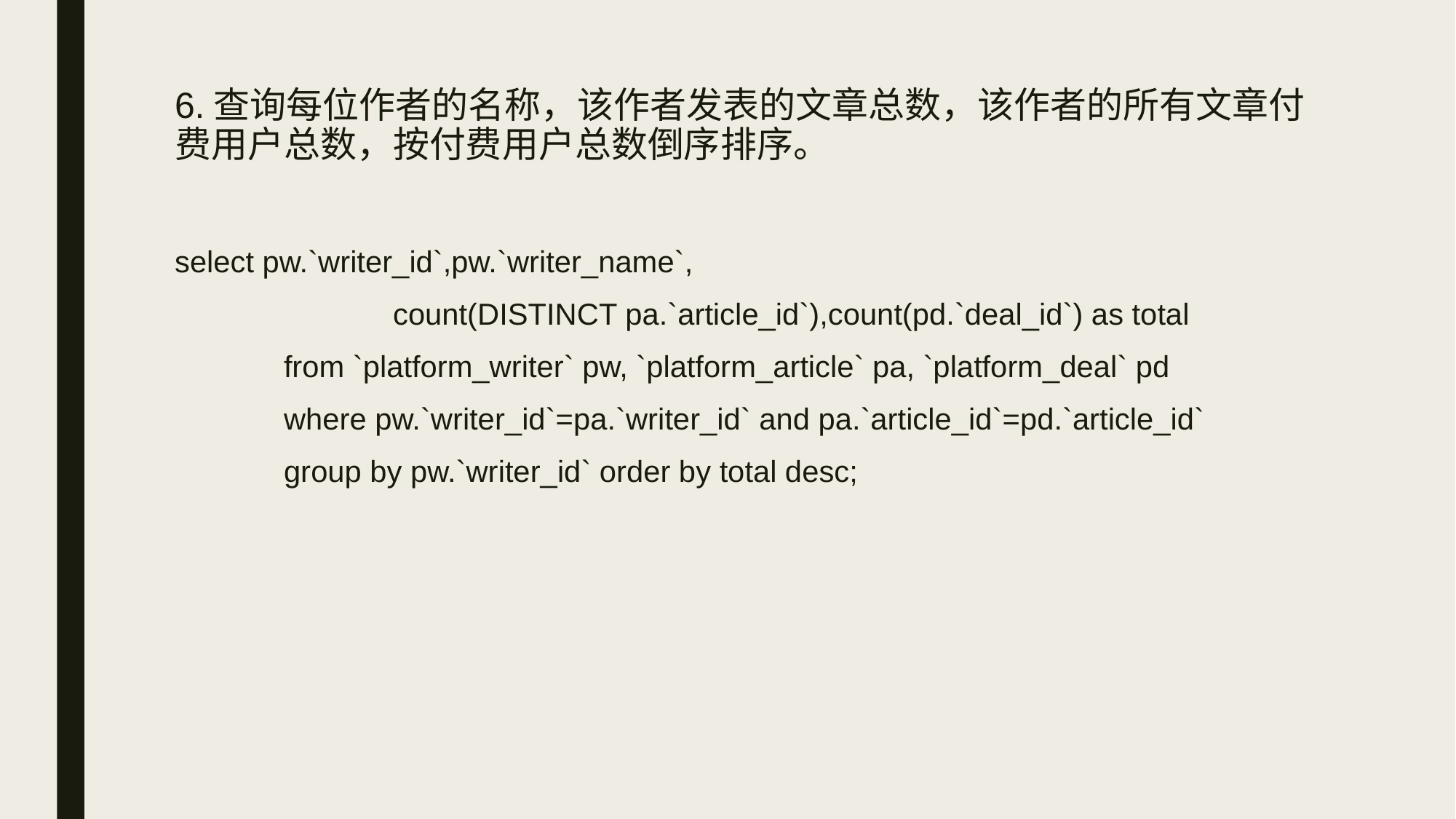

# 6.查询每位作者的名称，该作者发表的文章总数，该作者的所有文章付费用户总数，按付费用户总数倒序排序。

select pw.`writer_id`,pw.`writer_name`,
		count(DISTINCT pa.`article_id`),count(pd.`deal_id`) as total
	from `platform_writer` pw, `platform_article` pa, `platform_deal` pd
	where pw.`writer_id`=pa.`writer_id` and pa.`article_id`=pd.`article_id`
	group by pw.`writer_id` order by total desc;